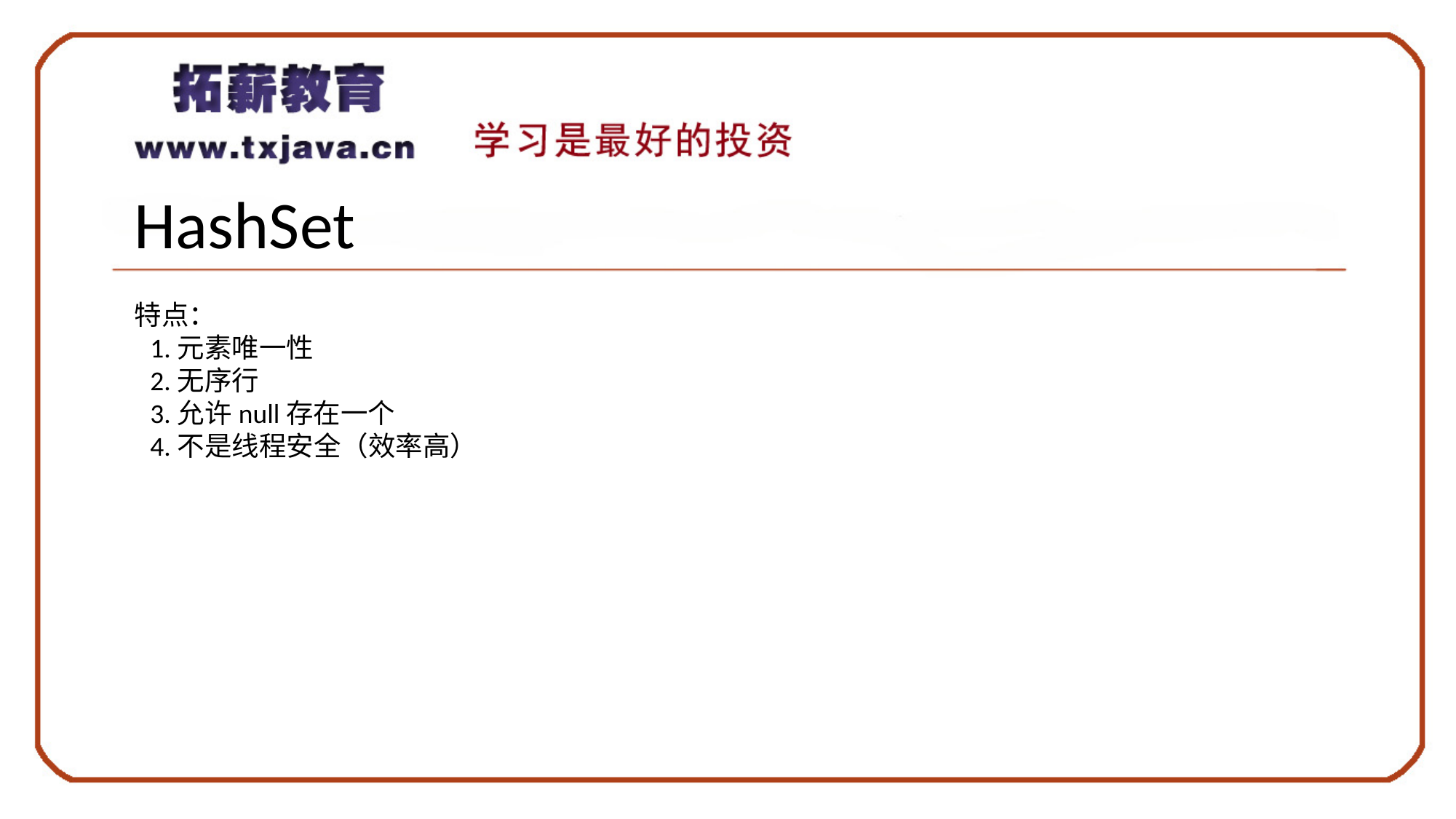

# HashSet
特点：
1.元素唯一性
2.无序行
3.允许null存在一个
4.不是线程安全（效率高）